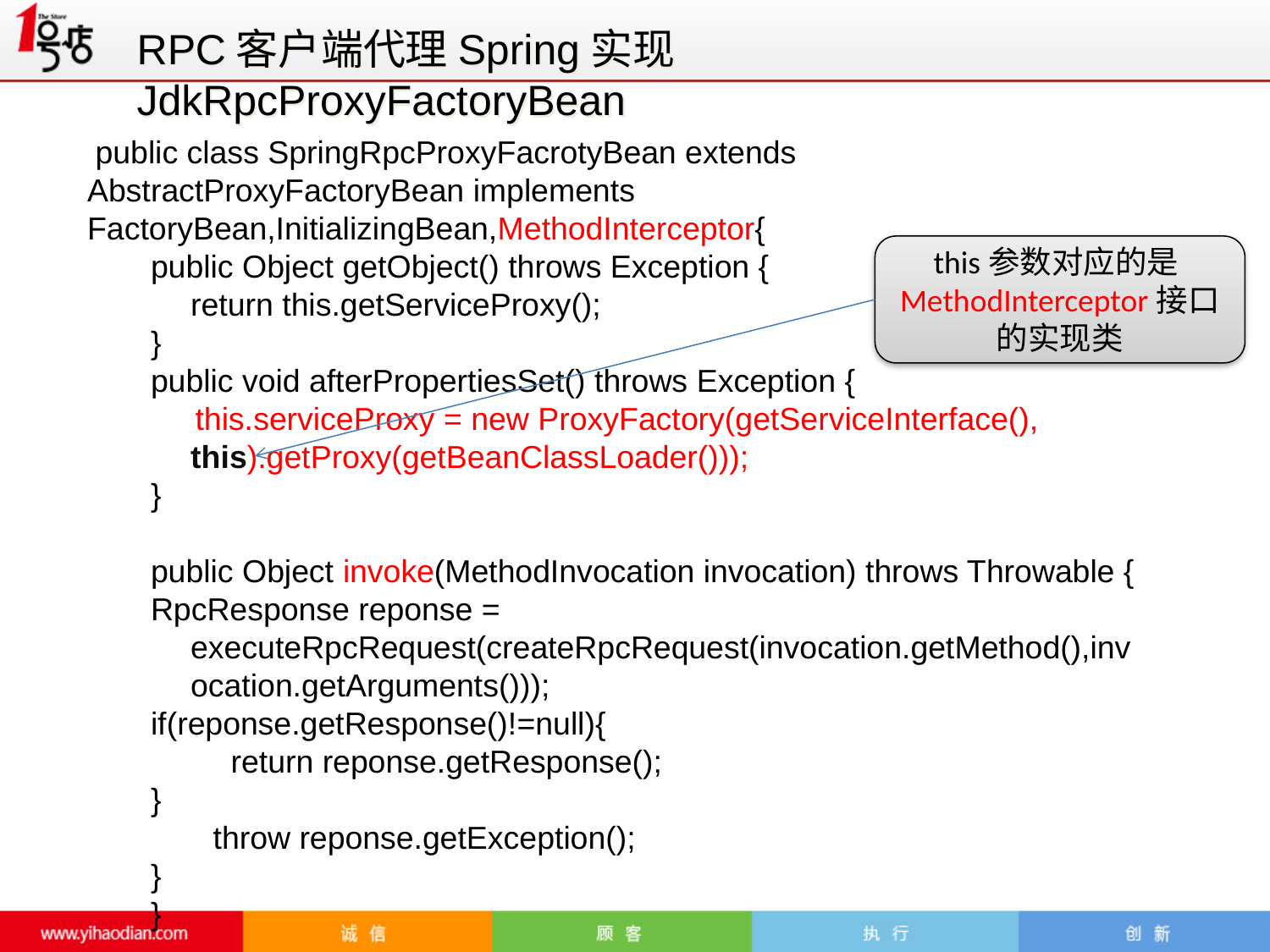

RPC客户端代理Spring实现JdkRpcProxyFactoryBean
 public class SpringRpcProxyFacrotyBean extends AbstractProxyFactoryBean implements FactoryBean,InitializingBean,MethodInterceptor{
public Object getObject() throws Exception {
	return this.getServiceProxy();
}
public void afterPropertiesSet() throws Exception {
     this.serviceProxy = new ProxyFactory(getServiceInterface(), this).getProxy(getBeanClassLoader()));
}

public Object invoke(MethodInvocation invocation) throws Throwable {
RpcResponse reponse = executeRpcRequest(createRpcRequest(invocation.getMethod(),invocation.getArguments()));
if(reponse.getResponse()!=null){
         return reponse.getResponse();
}
       throw reponse.getException();
}
}
this参数对应的是MethodInterceptor接口的实现类